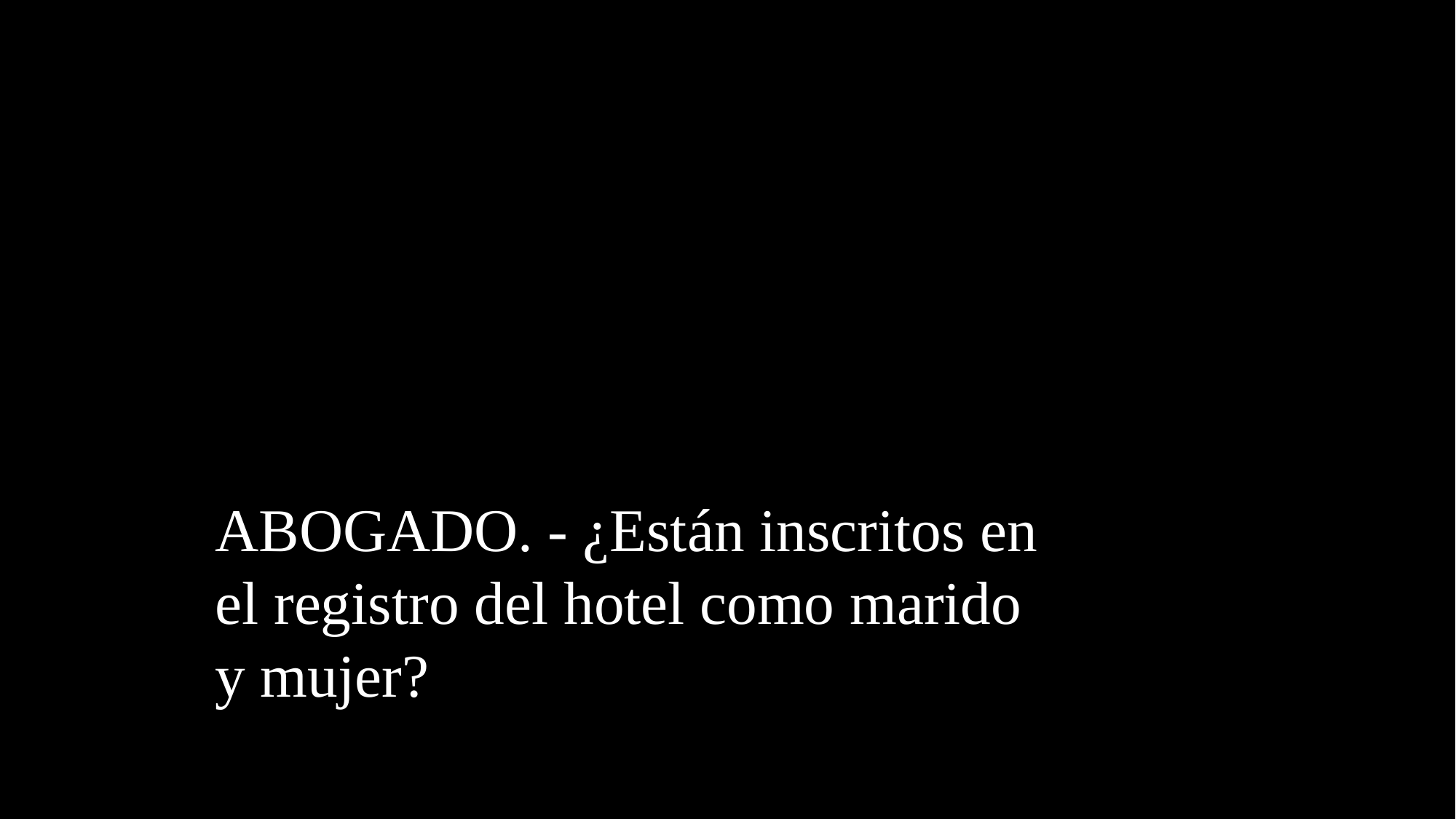

ABOGADO. - ¿Están inscritos en el registro del hotel como marido y mujer?

弁護士: ホテルに夫妻としてチェックインしたのですか？